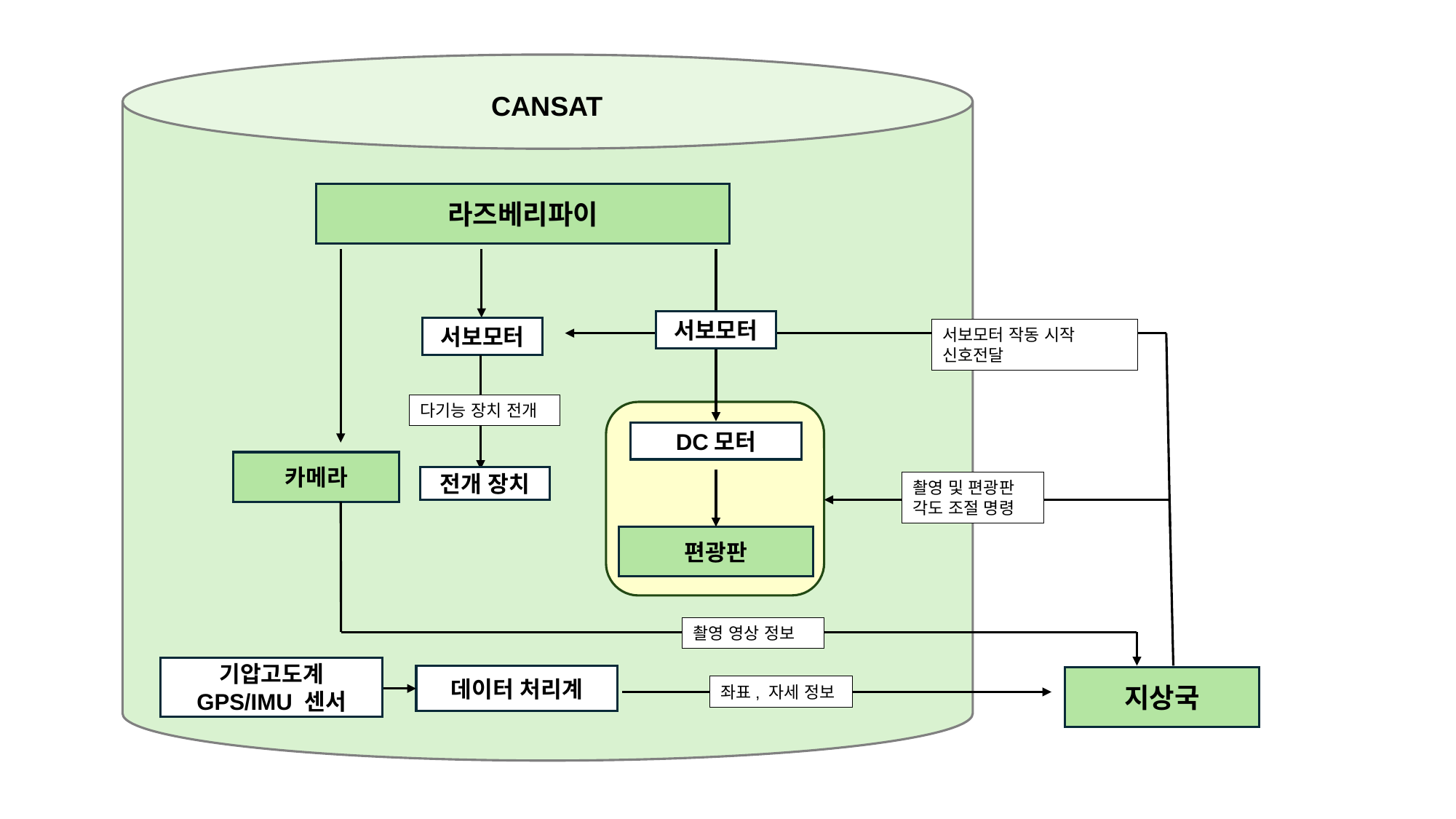

CANSAT
라즈베리파이
서보모터
서보모터
서보모터 작동 시작
신호전달
다기능 장치 전개

DC모터
편광판
카메라
전개 장치
촬영 및 편광판 각도 조절 명령
촬영 영상 정보
기압고도계
GPS/IMU 센서
데이터 처리계
지상국
좌표, 자세 정보